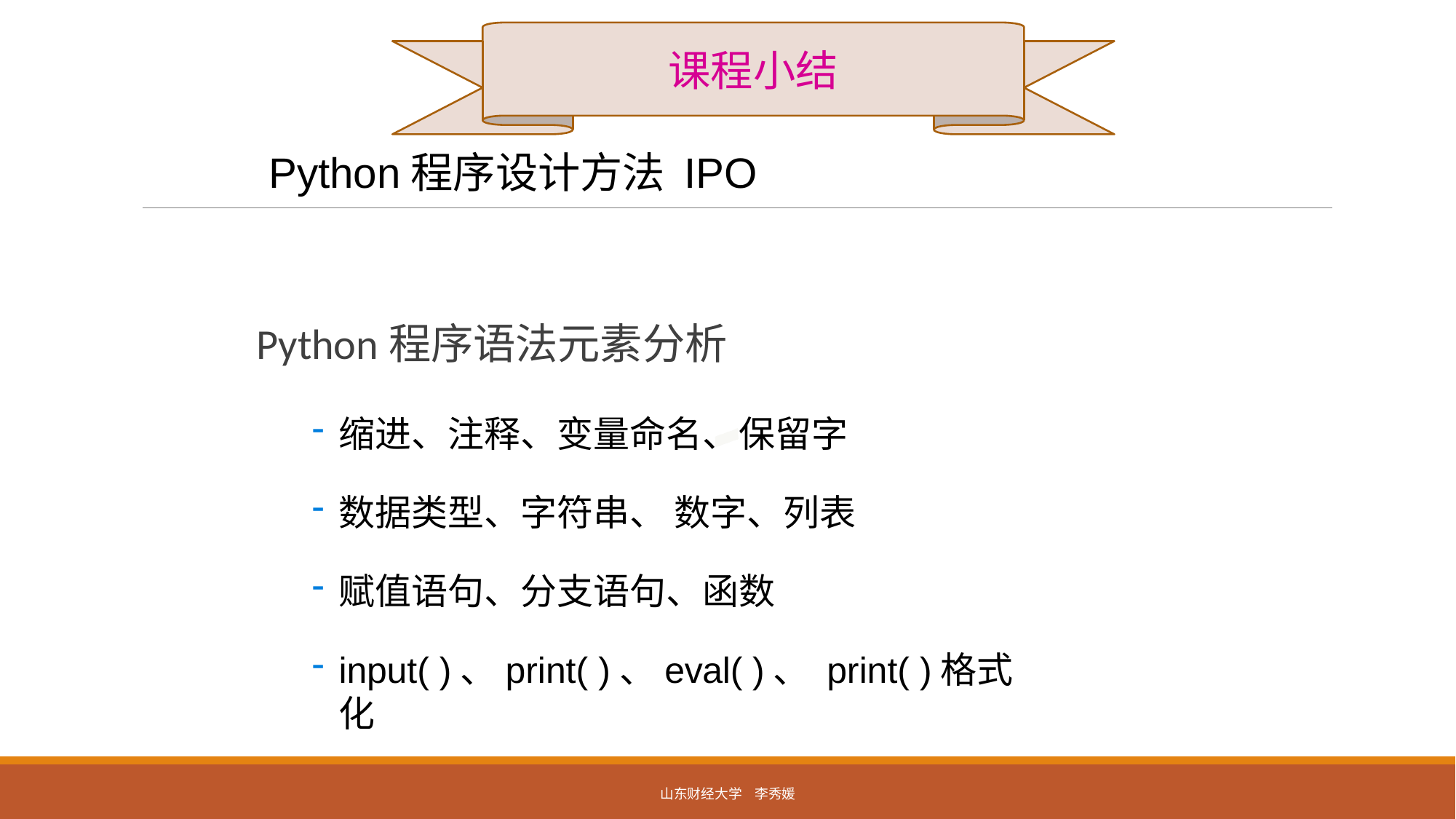

课程小结
Python程序设计方法 IPO
# Python程序语法元素分析
缩进、注释、变量命名、保留字
数据类型、字符串、 数字、列表
赋值语句、分支语句、函数
input( )、print( )、eval( )、 print( )格式化

山东财经大学   李秀媛